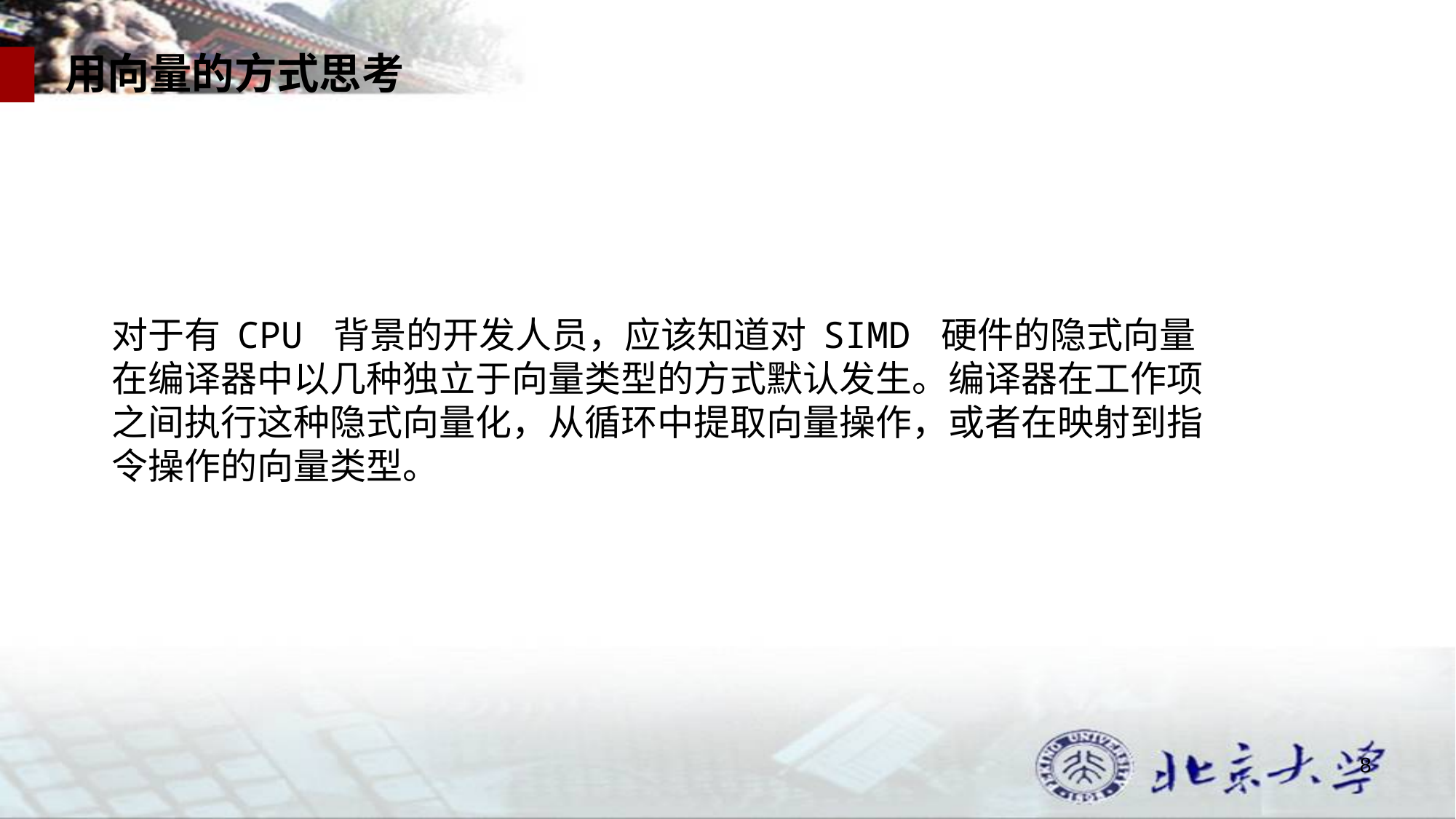

用向量的方式思考

对于有 CPU 背景的开发人员，应该知道对 SIMD 硬件的隐式向量在编译器中以几种独立于向量类型的方式默认发生。编译器在工作项之间执行这种隐式向量化，从循环中提取向量操作，或者在映射到指令操作的向量类型。
8